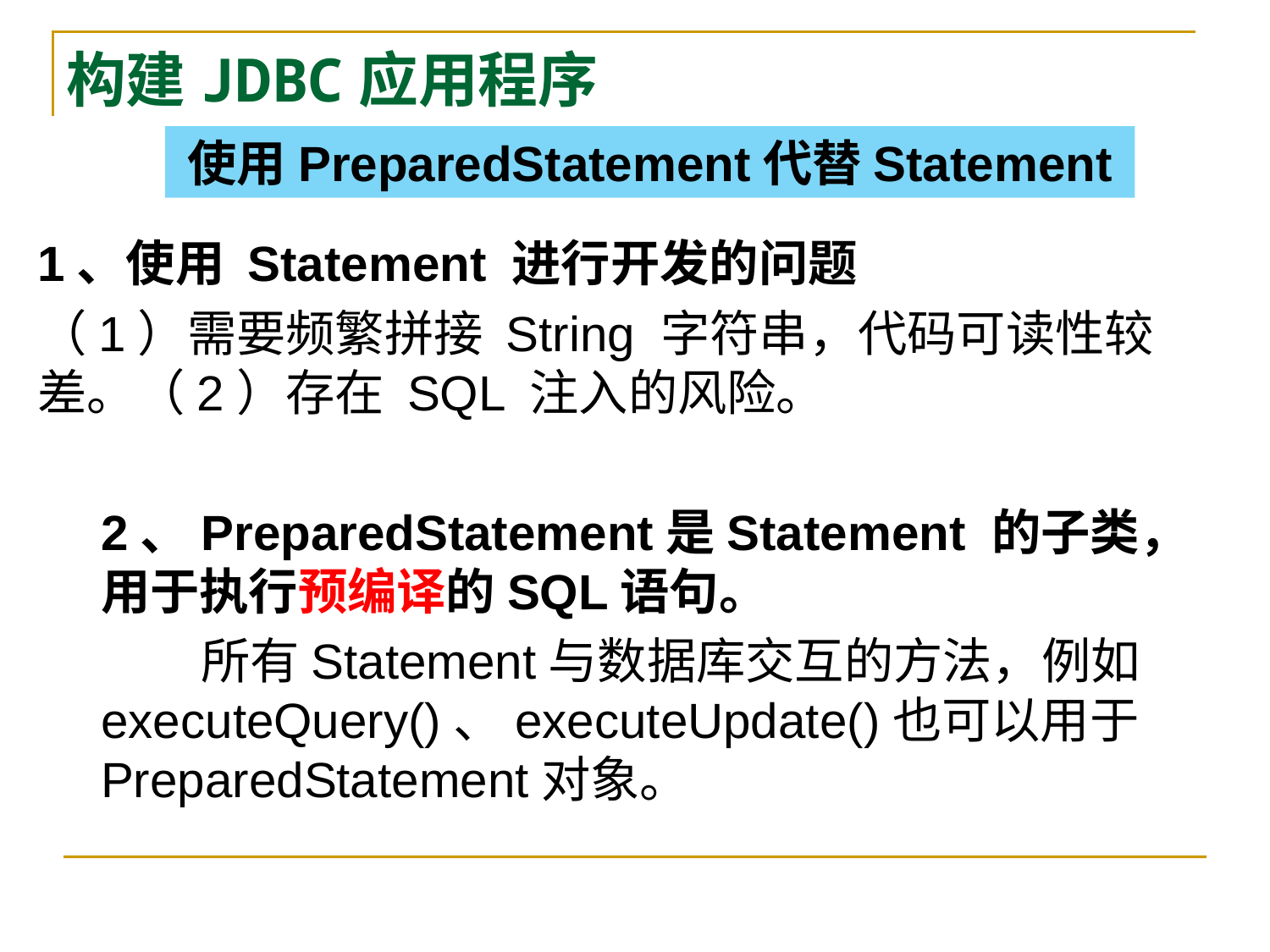

# 构建JDBC应用程序
使用PreparedStatement代替Statement

1、使用 Statement 进行开发的问题
（1）需要频繁拼接 String 字符串，代码可读性较差。（2）存在 SQL 注入的风险。

2、PreparedStatement是Statement 的子类，用于执行预编译的SQL语句。
        所有Statement与数据库交互的方法，例如executeQuery()、executeUpdate()也可以用于PreparedStatement对象。